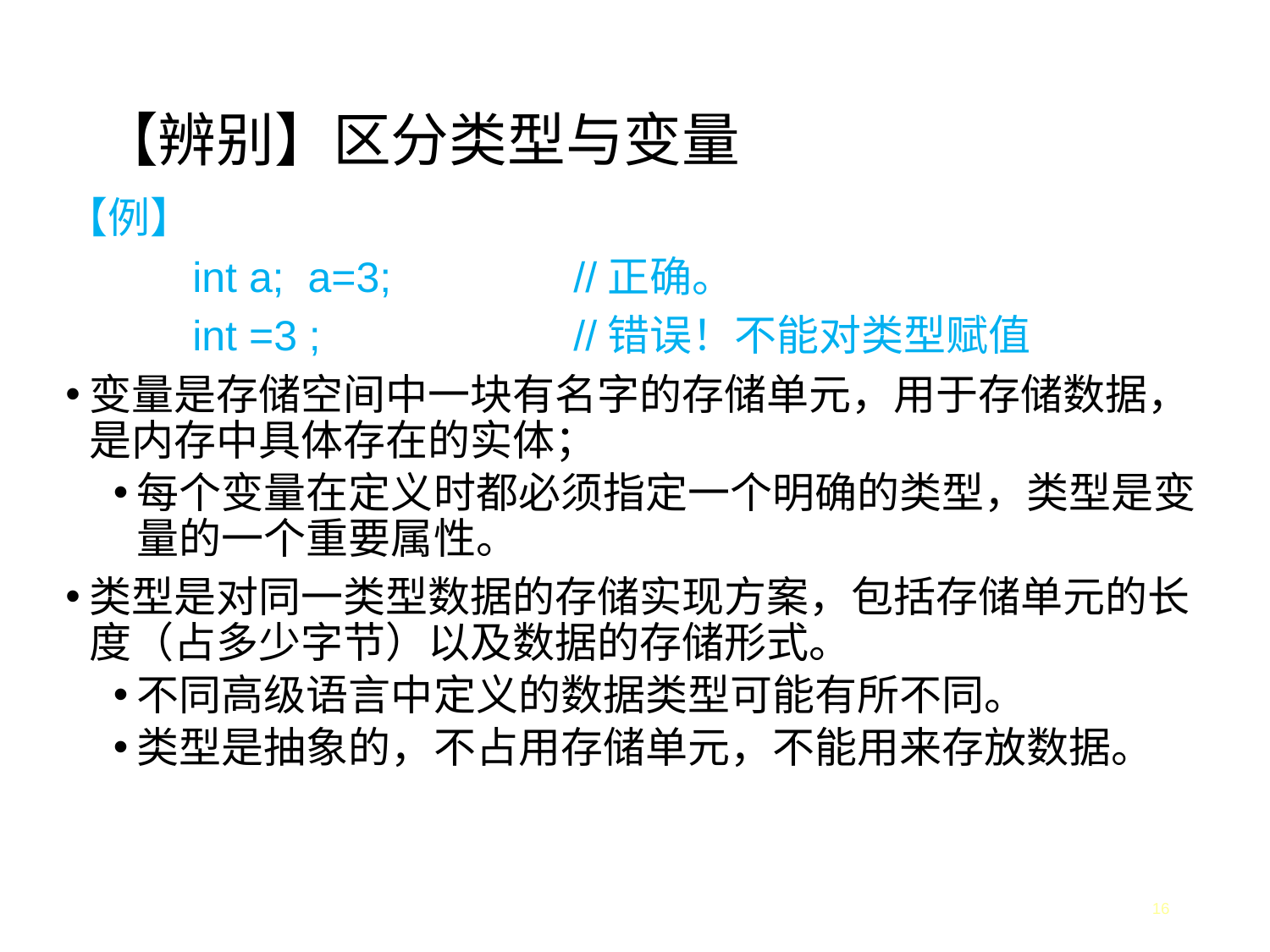

# 【辨别】区分类型与变量
【例】
	int a;  a=3;		//正确。
	int =3 ;		//错误！不能对类型赋值
变量是存储空间中一块有名字的存储单元，用于存储数据，是内存中具体存在的实体；
每个变量在定义时都必须指定一个明确的类型，类型是变量的一个重要属性。
类型是对同一类型数据的存储实现方案，包括存储单元的长度（占多少字节）以及数据的存储形式。
不同高级语言中定义的数据类型可能有所不同。
类型是抽象的，不占用存储单元，不能用来存放数据。
16